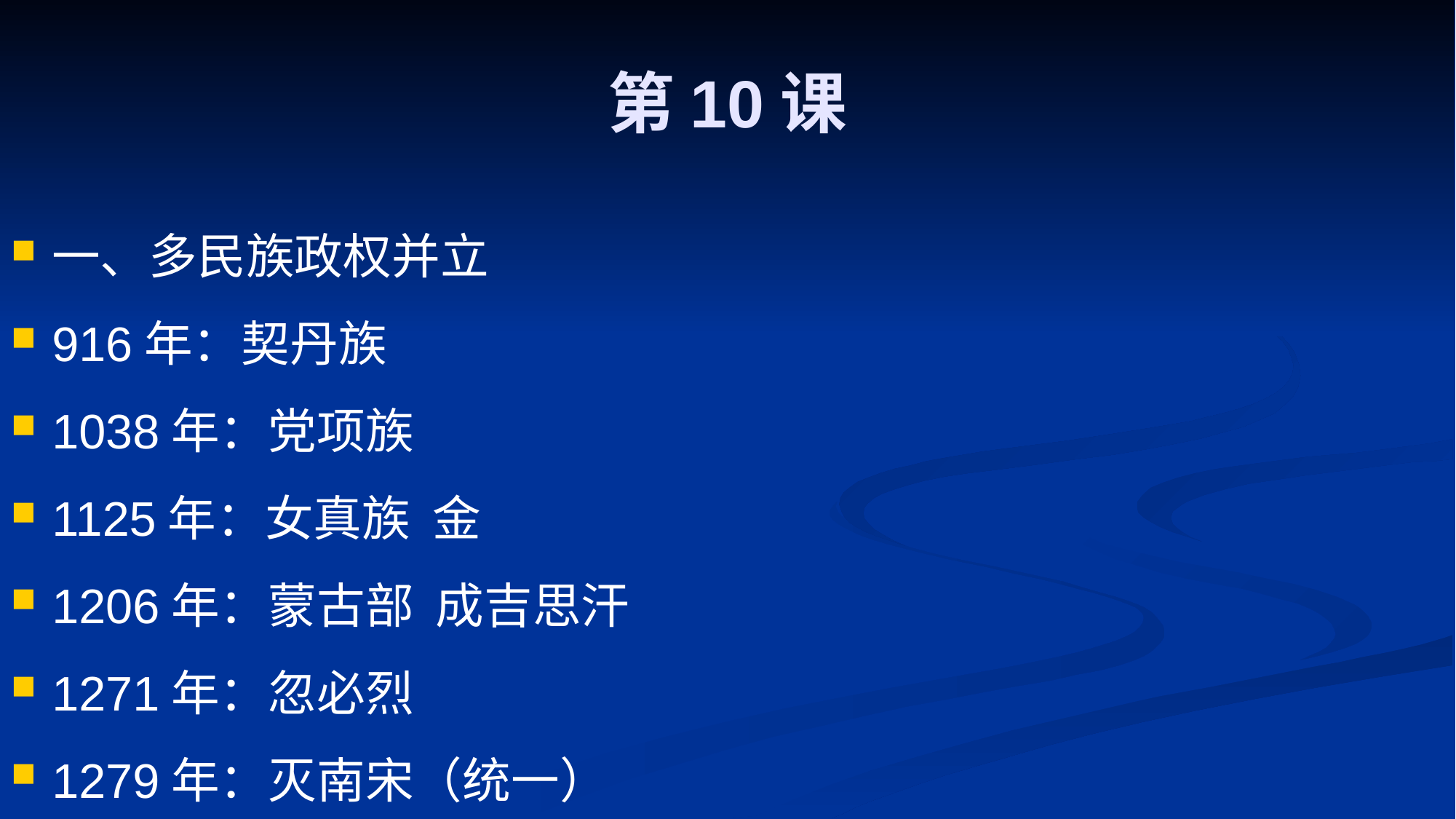

# 第10课
一、多民族政权并立
916年：契丹族
1038年：党项族
1125年：女真族  金
1206年：蒙古部  成吉思汗
1271年：忽必烈
1279年：灭南宋（统一）